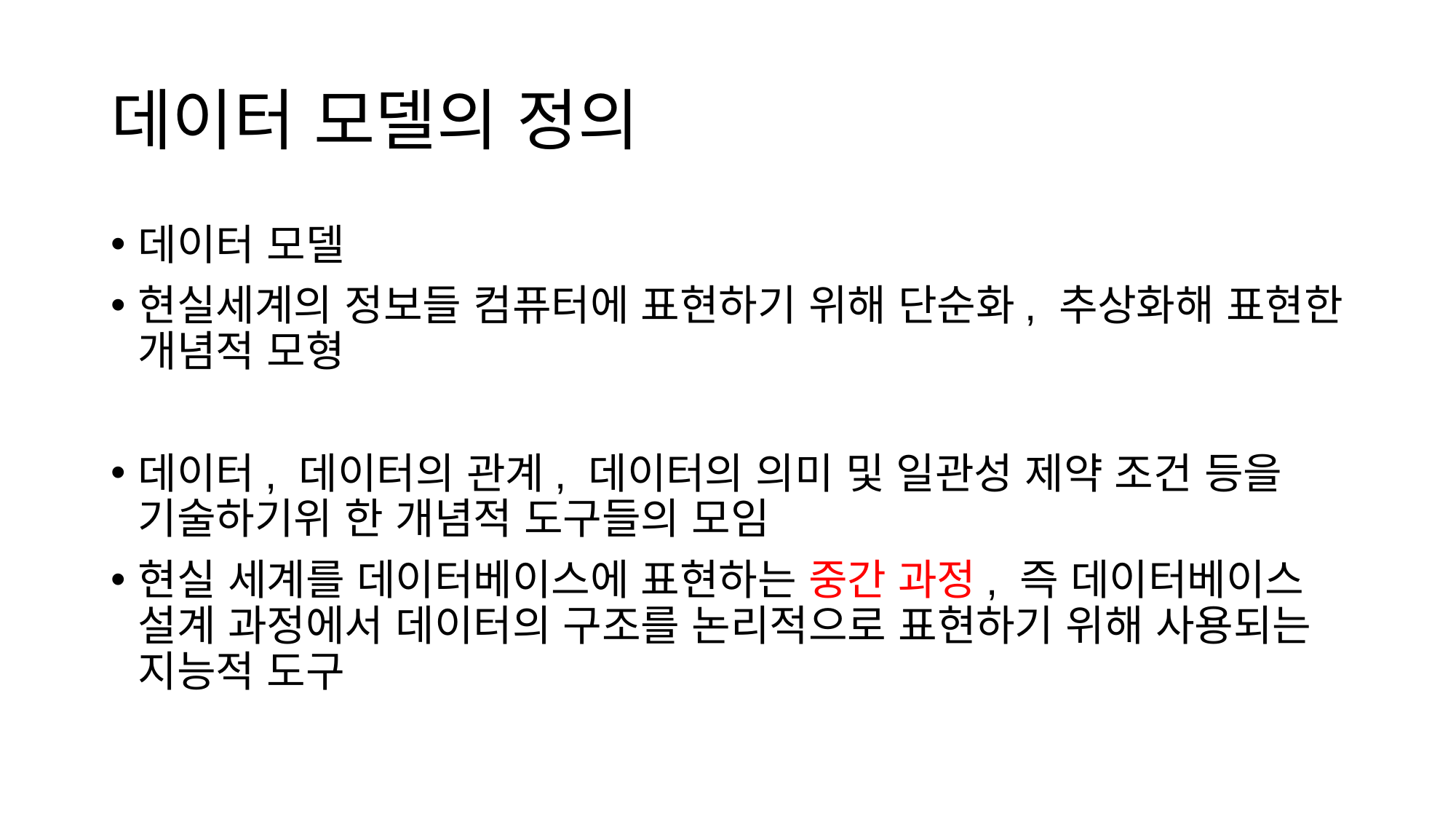

# 데이터 모델의 정의
데이터 모델
현실세계의 정보들 컴퓨터에 표현하기 위해 단순화, 추상화해 표현한 개념적 모형

데이터, 데이터의 관계, 데이터의 의미 및 일관성 제약 조건 등을 기술하기위 한 개념적 도구들의 모임
현실 세계를 데이터베이스에 표현하는 중간 과정, 즉 데이터베이스 설계 과정에서 데이터의 구조를 논리적으로 표현하기 위해 사용되는 지능적 도구